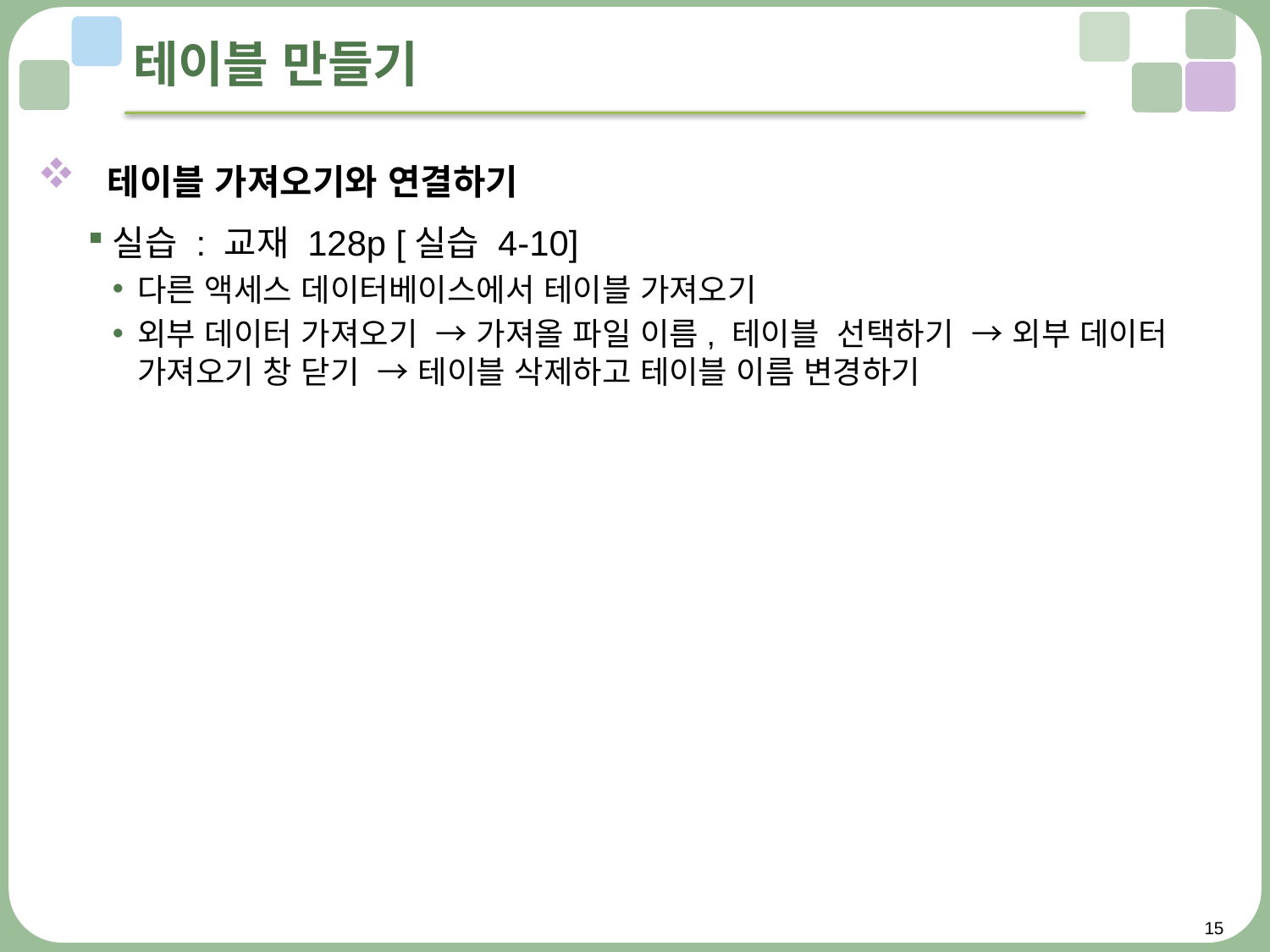

# 테이블 만들기
 테이블 가져오기와 연결하기
실습 : 교재 128p [실습 4-10]
다른 액세스 데이터베이스에서 테이블 가져오기
외부 데이터 가져오기  → 가져올 파일 이름, 테이블  선택하기  → 외부 데이터 가져오기 창 닫기  → 테이블 삭제하고 테이블 이름 변경하기